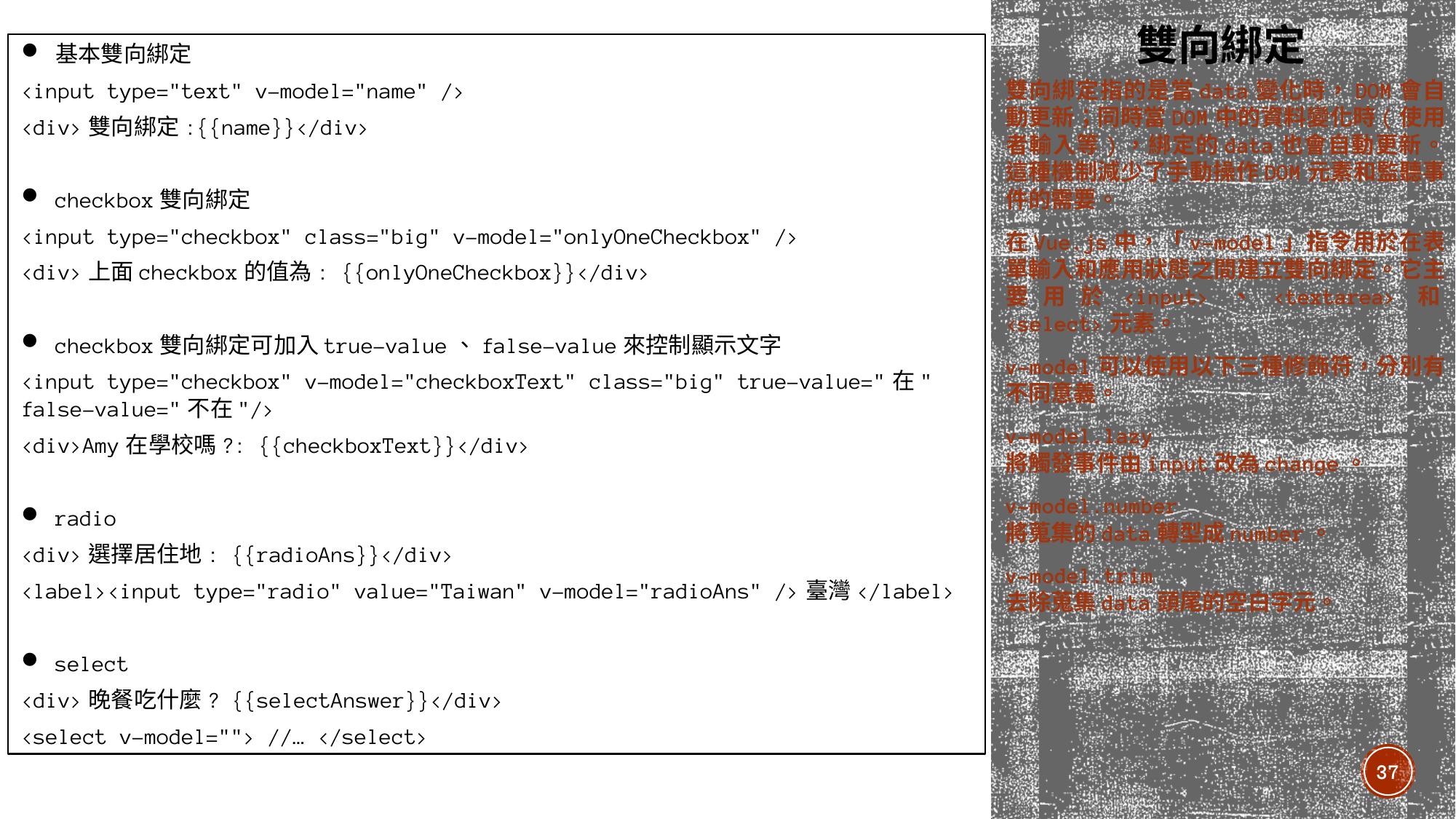

# 雙向綁定
基本雙向綁定
<input type="text" v-model="name" />
<div>雙向綁定:{{name}}</div>

checkbox雙向綁定
<input type="checkbox" class="big" v-model="onlyOneCheckbox" />
<div>上面checkbox的值為: {{onlyOneCheckbox}}</div>

checkbox雙向綁定可加入true-value、false-value來控制顯示文字
<input type="checkbox" v-model="checkboxText" class="big" true-value="在" false-value="不在"/>
<div>Amy在學校嗎?: {{checkboxText}}</div>

radio
<div>選擇居住地: {{radioAns}}</div>
<label><input type="radio" value="Taiwan" v-model="radioAns" />臺灣</label>

select
<div>晚餐吃什麼? {{selectAnswer}}</div>
<select v-model=""> //… </select>
雙向綁定指的是當data變化時，DOM會自動更新；同時當DOM中的資料變化時(使用者輸入等)，綁定的data也會自動更新。這種機制減少了手動操作DOM元素和監聽事件的需要。
在Vue.js中，「v-model」指令用於在表單輸入和應用狀態之間建立雙向綁定。它主要用於<input>、<textarea>和<select>元素。
v-model可以使用以下三種修飾符，分別有不同意義。
v-model.lazy
將觸發事件由input改為change。
v-model.number
將蒐集的data轉型成number。
v-model.trim
去除蒐集data頭尾的空白字元。
37